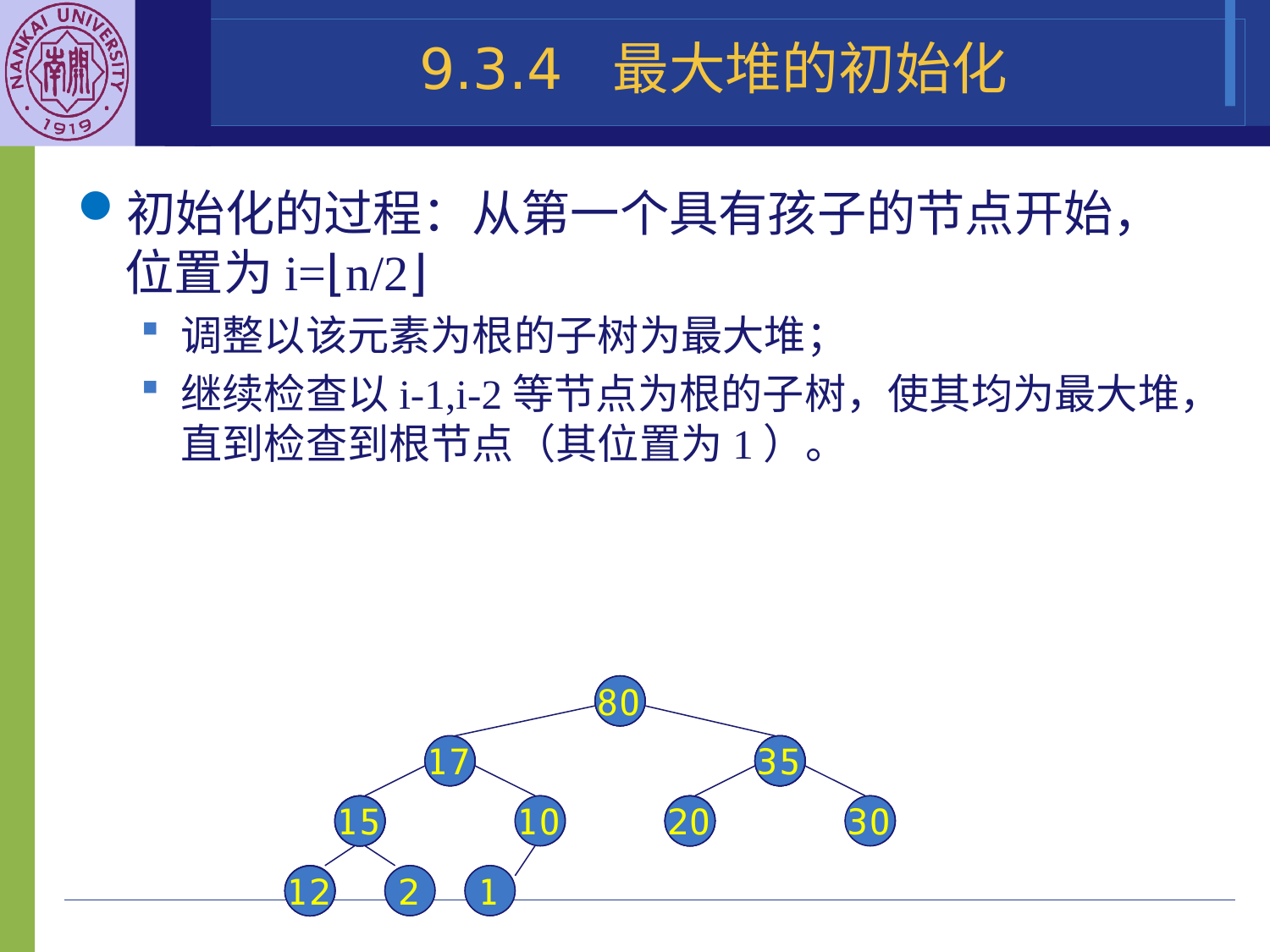

9.3.4  最大堆的初始化
初始化的过程：从第一个具有孩子的节点开始，位置为i=⌊n/2⌋
调整以该元素为根的子树为最大堆；
继续检查以i-1,i-2等节点为根的子树，使其均为最大堆，直到检查到根节点（其位置为1）。

20
80

17

12
80
20
35

35

15
10

80
30

17
12
15
35
20

17

2

1
15
12
13